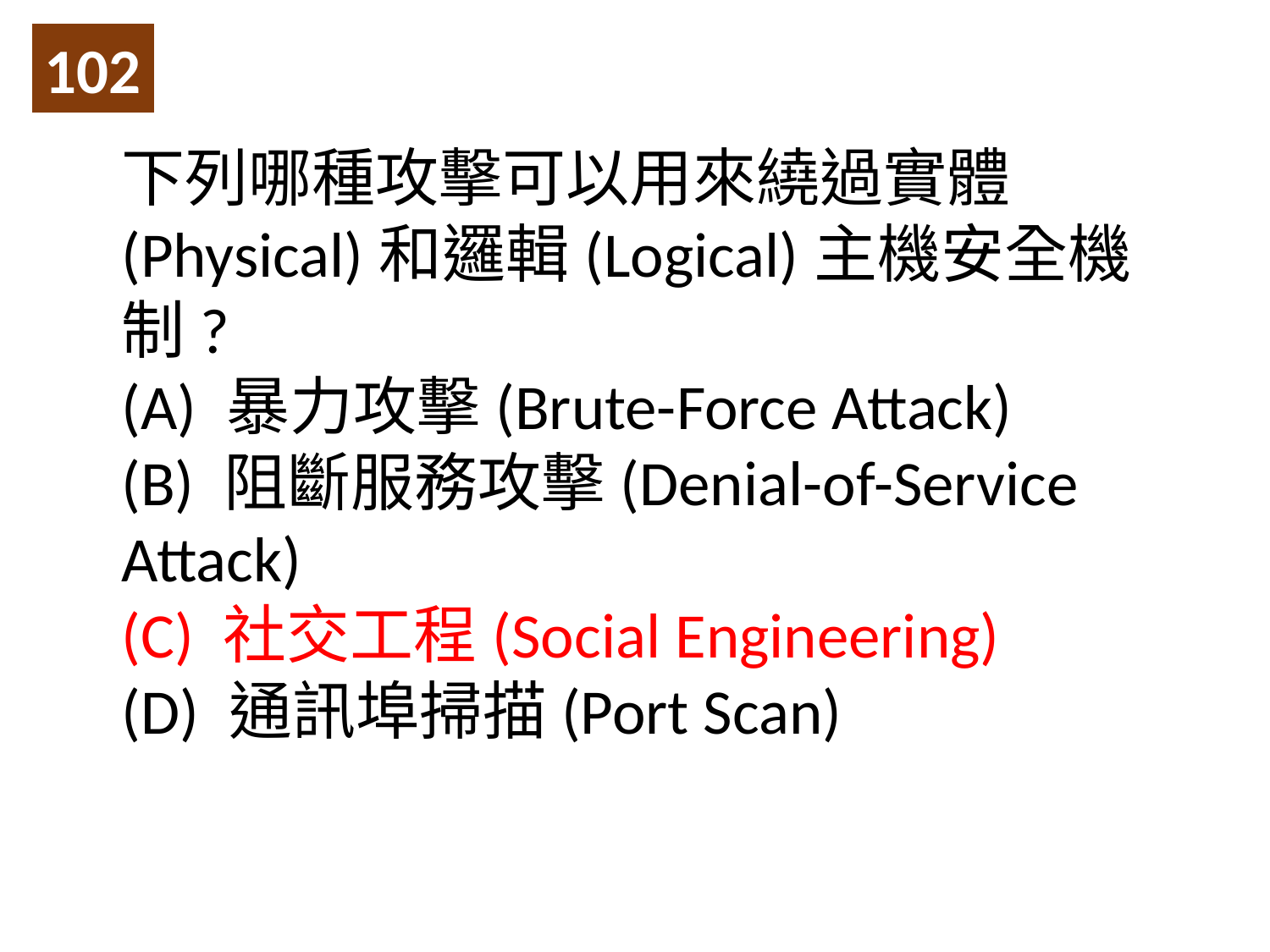

102
下列哪種攻擊可以用來繞過實體(Physical)和邏輯(Logical)主機安全機制?
(A) 暴力攻擊(Brute-Force Attack)
(B) 阻斷服務攻擊(Denial-of-Service Attack)
(C) 社交工程(Social Engineering)
(D) 通訊埠掃描(Port Scan)